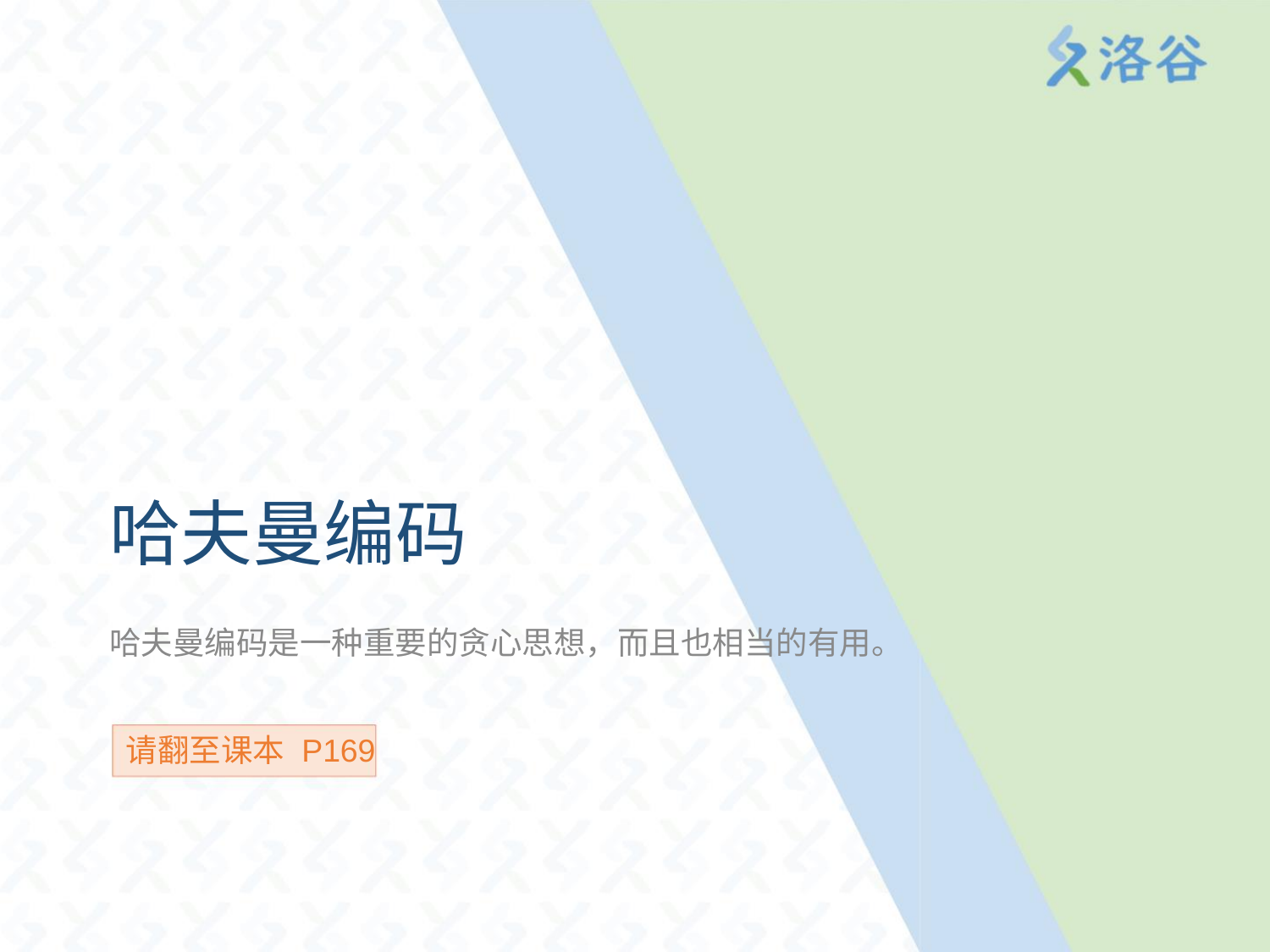

哈夫曼编码
哈夫曼编码是一种重要的贪心思想，而且也相当的有用。
请翻至课本 P169